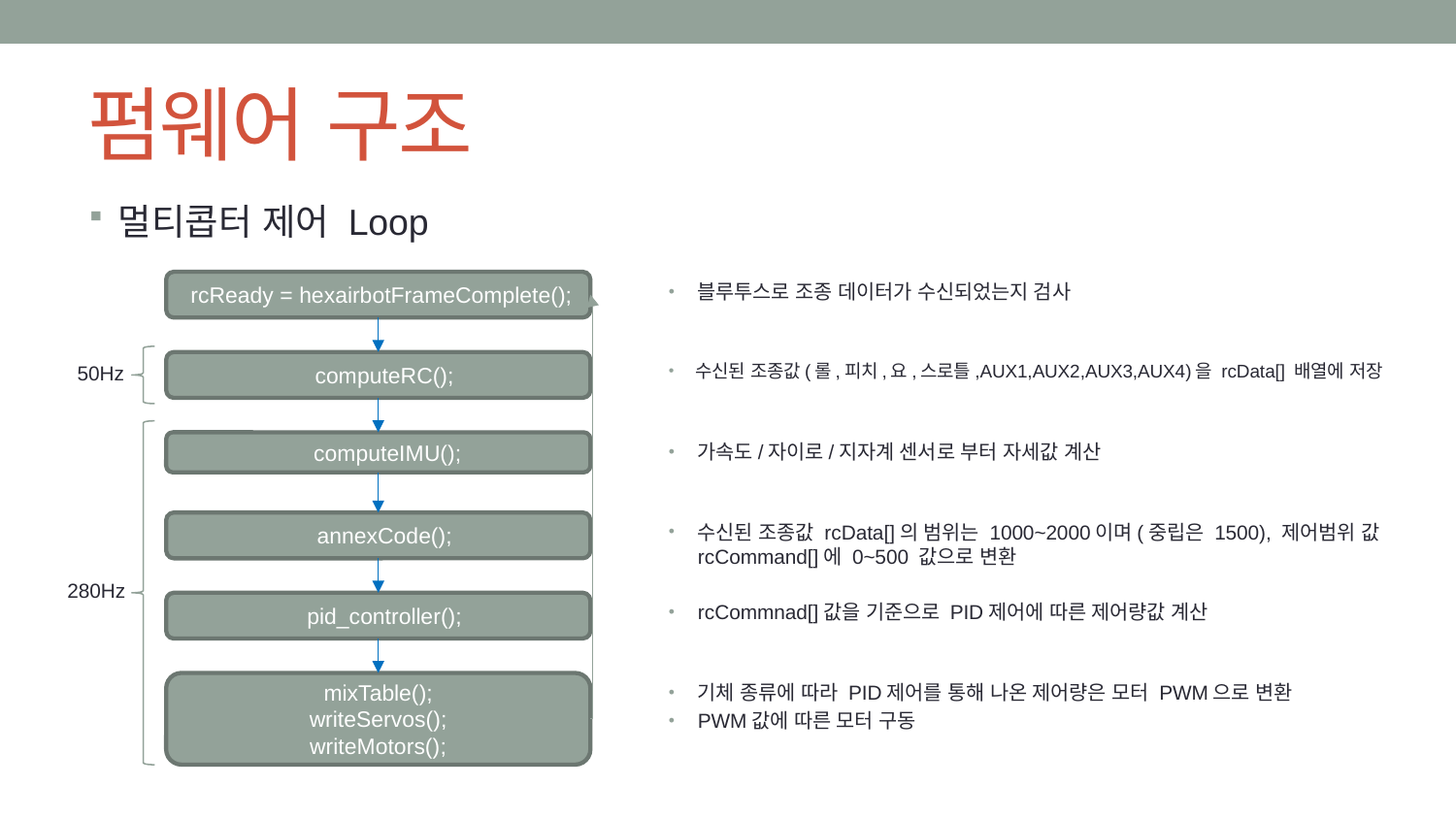

# 펌웨어 구조
멀티콥터 제어 Loop
 rcReady = hexairbotFrameComplete();
블루투스로 조종 데이터가 수신되었는지 검사

  computeRC();
수신된 조종값(롤,피치,요,스로틀,AUX1,AUX2,AUX3,AUX4)을 rcData[] 배열에 저장
50Hz

   computeIMU();
가속도/자이로/지자계 센서로 부터 자세값 계산
  annexCode();
수신된 조종값 rcData[]의 범위는 1000~2000이며(중립은 1500), 제어범위 값 rcCommand[]에 0~500 값으로 변환
280Hz
  pid_controller();
rcCommnad[]값을 기준으로 PID제어에 따른 제어량값 계산
mixTable();
writeServos();
writeMotors();
기체 종류에 따라 PID제어를 통해 나온 제어량은 모터 PWM으로 변환
PWM값에 따른 모터 구동